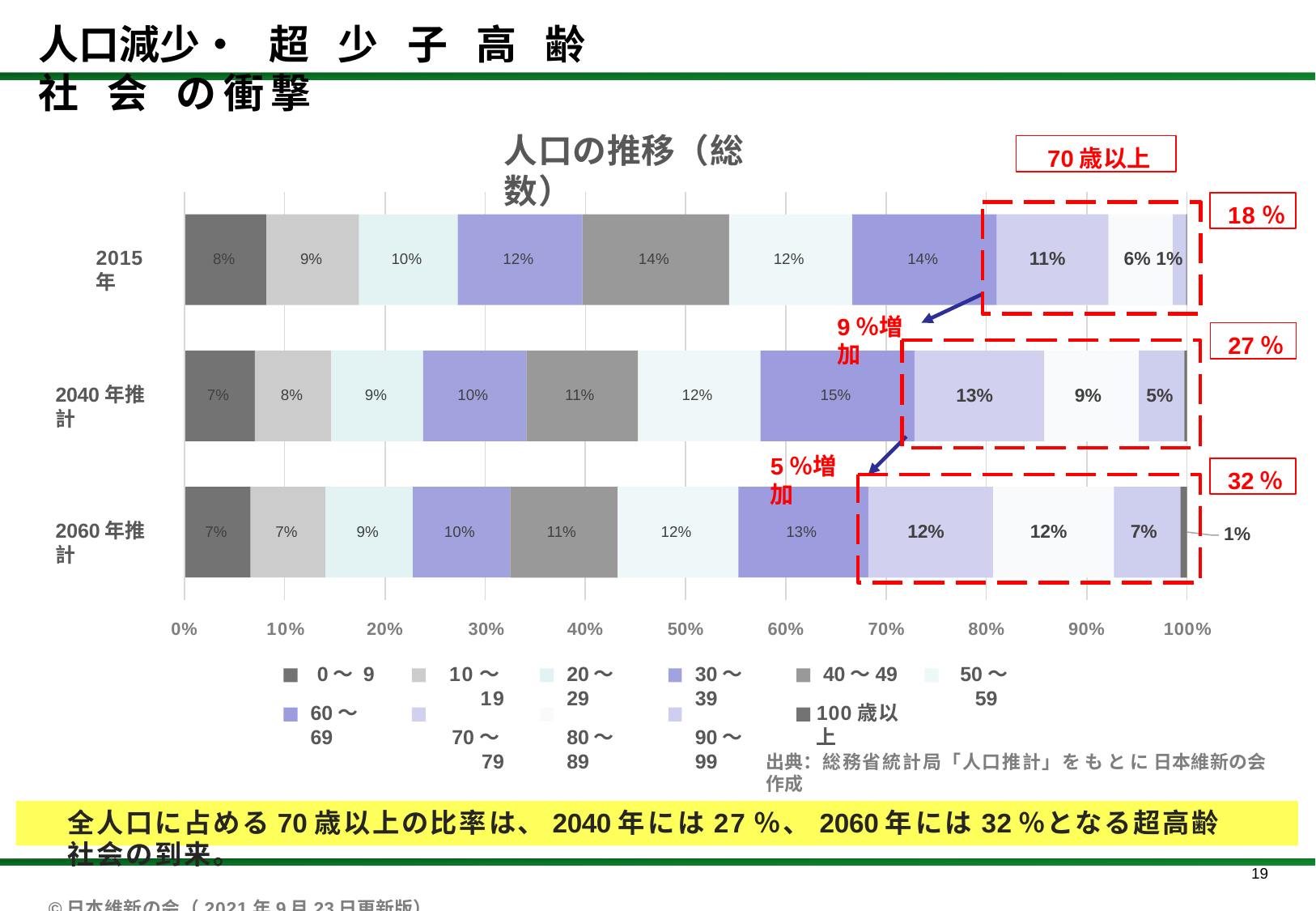

# 人口減少・超少子高齢社会の衝撃
人口の推移（総数）
70歳以上

18％

2015年
11%
6% 1%
8%
9%
10%
12%
14%
12%
14%
9％増加
27％
2040年推計
13%
9%	5%
7%
8%
9%
10%
11%
12%
15%
5％増加
32％
2060年推計
12%
12%
7%
7%
7%
9%
10%
11%
12%
13%
1%

0%
10%
20%
30%
10～19
70～79
40%
20～29
80～89
50%
30～39
90～99
60%
70%
40～49
100歳以上
80%
50～59
90%
100%
0～ 9
60～69

出典：総務省統計局「人口推計」をもとに日本維新の会作成
全人口に占める70歳以上の比率は、2040年には27％、2060年には32％となる超高齢社会の到来。

©日本維新の会（2021年9月23日更新版）

19